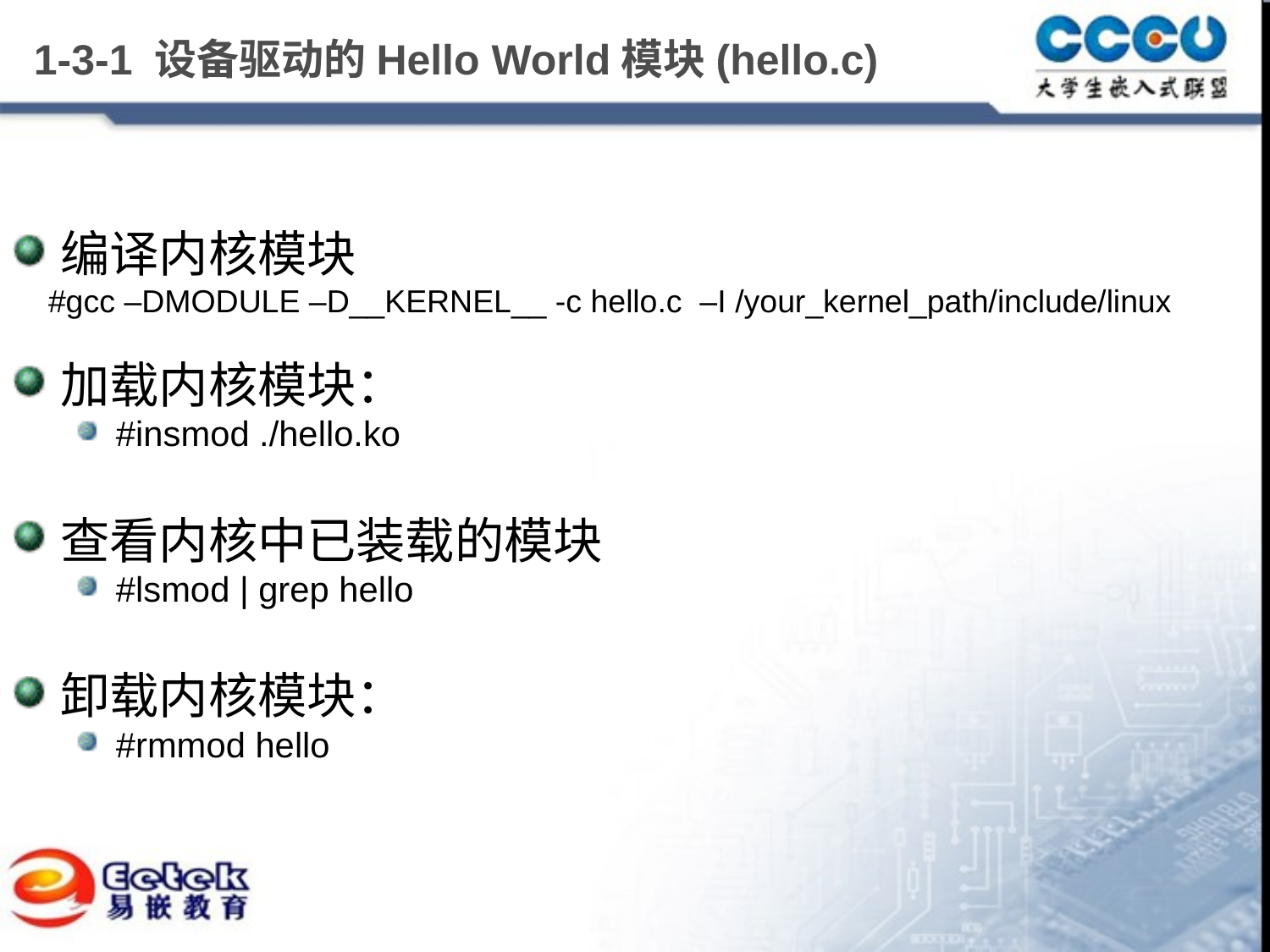

# 1-3-1 设备驱动的Hello World模块(hello.c)
编译内核模块
    #gcc –DMODULE –D__KERNEL__ -c hello.c  –I /your_kernel_path/include/linux

加载内核模块：
#insmod ./hello.ko

查看内核中已装载的模块
#lsmod | grep hello

卸载内核模块：
#rmmod hello